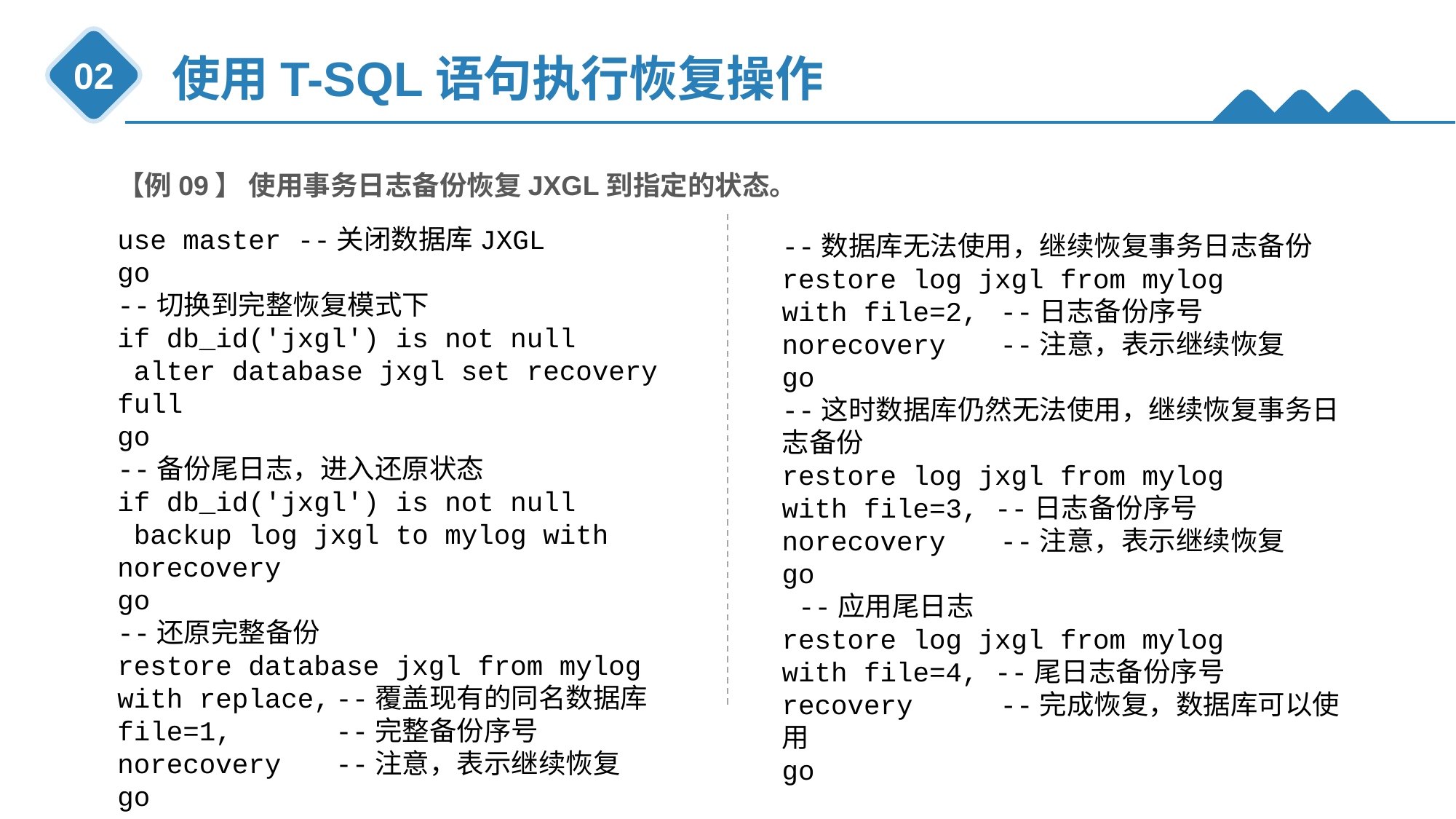

使用T-SQL语句执行恢复操作
02

【例09】 使用事务日志备份恢复JXGL到指定的状态。
use master --关闭数据库JXGL
go
--切换到完整恢复模式下
if db_id('jxgl') is not null
 alter database jxgl set recovery full
go
--备份尾日志，进入还原状态
if db_id('jxgl') is not null
 backup log jxgl to mylog with norecovery
go
--还原完整备份
restore database jxgl from mylog
with replace,	--覆盖现有的同名数据库
file=1,	--完整备份序号
norecovery	--注意，表示继续恢复
go
--数据库无法使用，继续恢复事务日志备份
restore log jxgl from mylog
with file=2, 	--日志备份序号
norecovery	--注意，表示继续恢复
go
--这时数据库仍然无法使用，继续恢复事务日志备份
restore log jxgl from mylog
with file=3, --日志备份序号
norecovery 	--注意，表示继续恢复
go
 --应用尾日志
restore log jxgl from mylog
with file=4, --尾日志备份序号
recovery 	--完成恢复，数据库可以使用
go